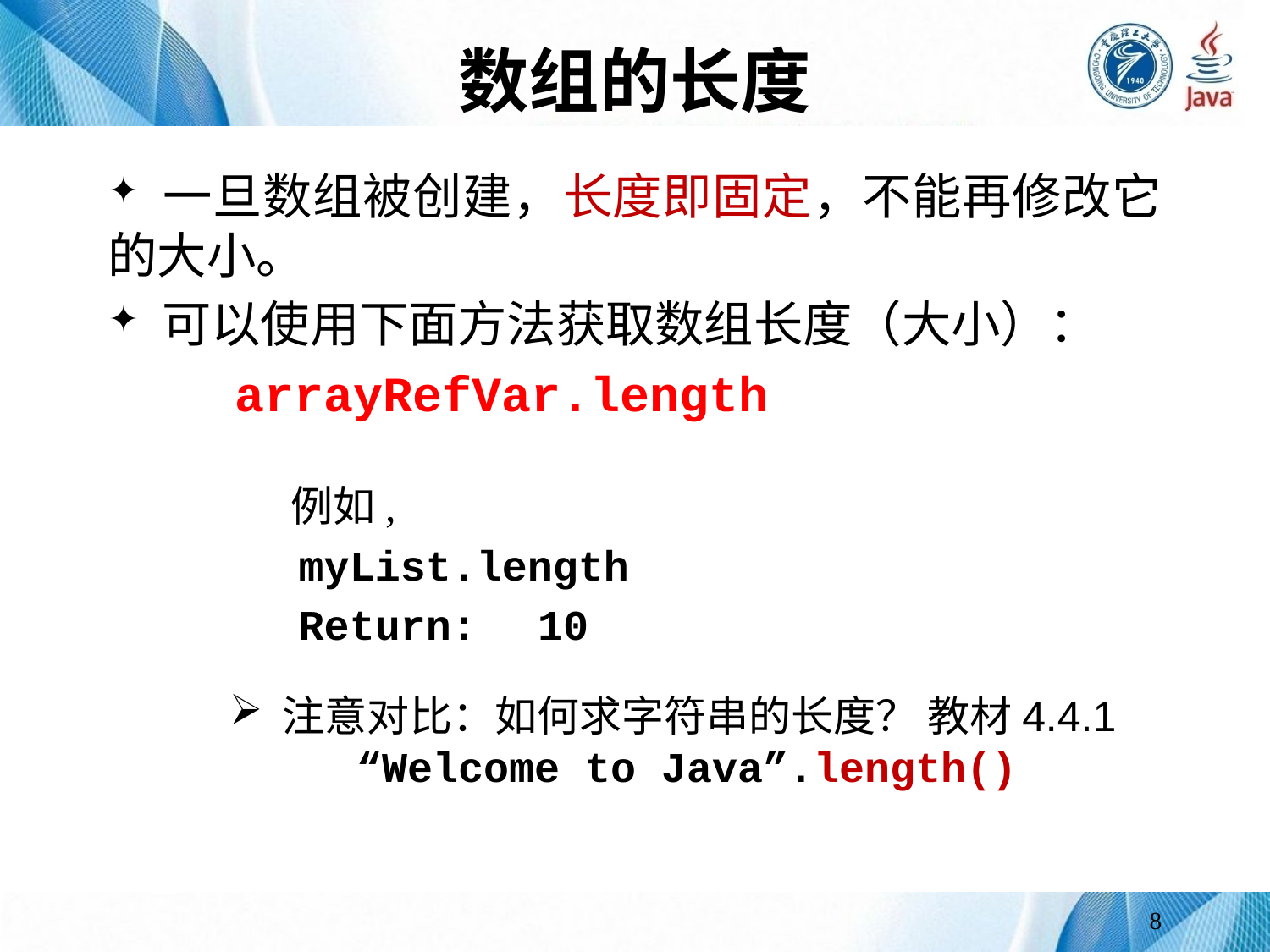

# 数组的长度
 一旦数组被创建，长度即固定，不能再修改它的大小。
 可以使用下面方法获取数组长度（大小）：
arrayRefVar.length

	例如,
myList.length
Return:   10
 注意对比：如何求字符串的长度？ 教材4.4.1
	“Welcome to Java”.length()
8